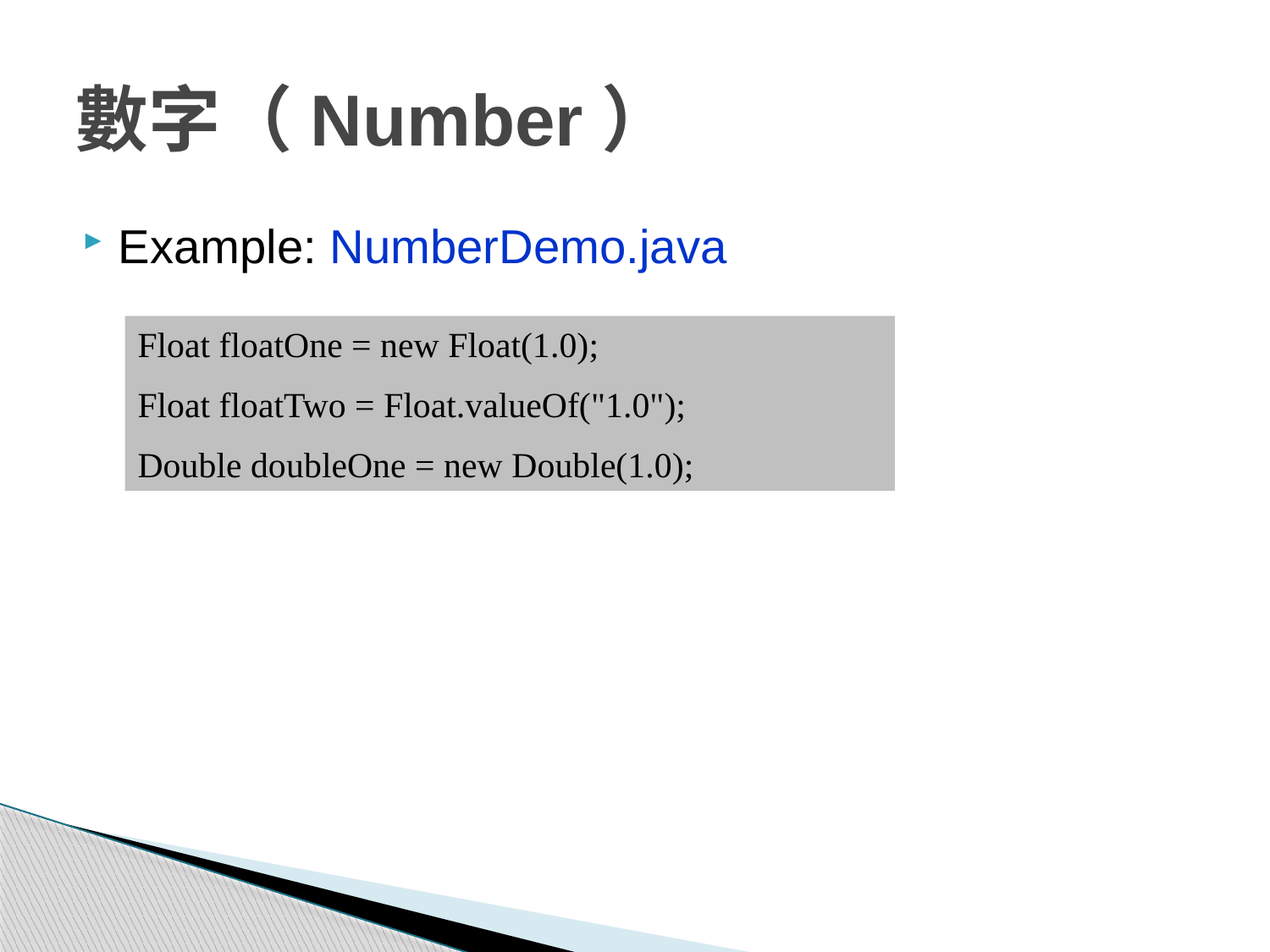

# 數字（Number）
Example: NumberDemo.java
Float floatOne = new Float(1.0);
Float floatTwo = Float.valueOf("1.0");
Double doubleOne = new Double(1.0);